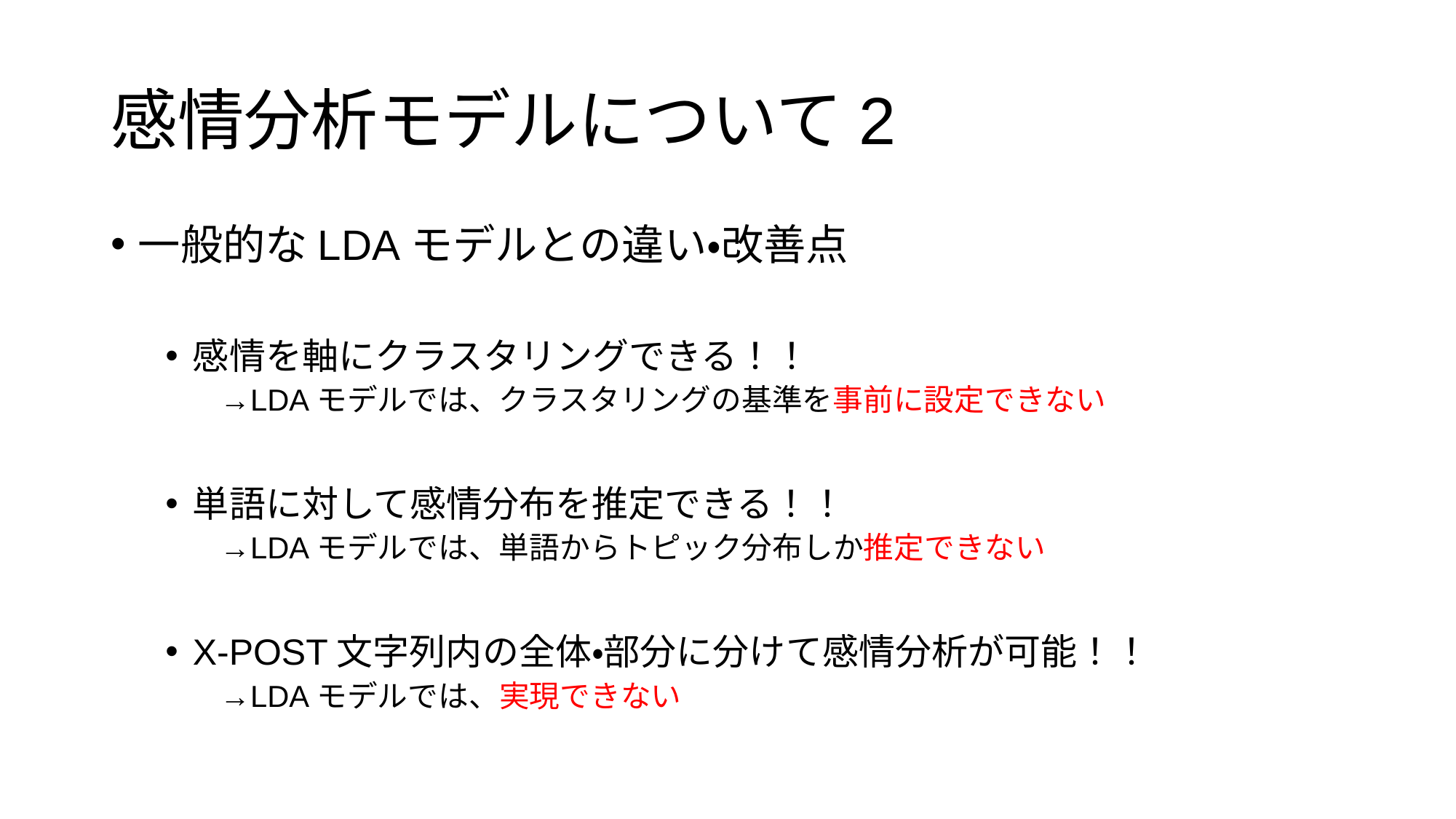

# 感情分析モデルについて2
一般的なLDAモデルとの違い・改善点

感情を軸にクラスタリングできる！！
→LDAモデルでは、クラスタリングの基準を事前に設定できない

単語に対して感情分布を推定できる！！
→LDAモデルでは、単語からトピック分布しか推定できない

X-POST文字列内の全体・部分に分けて感情分析が可能！！
→LDAモデルでは、実現できない